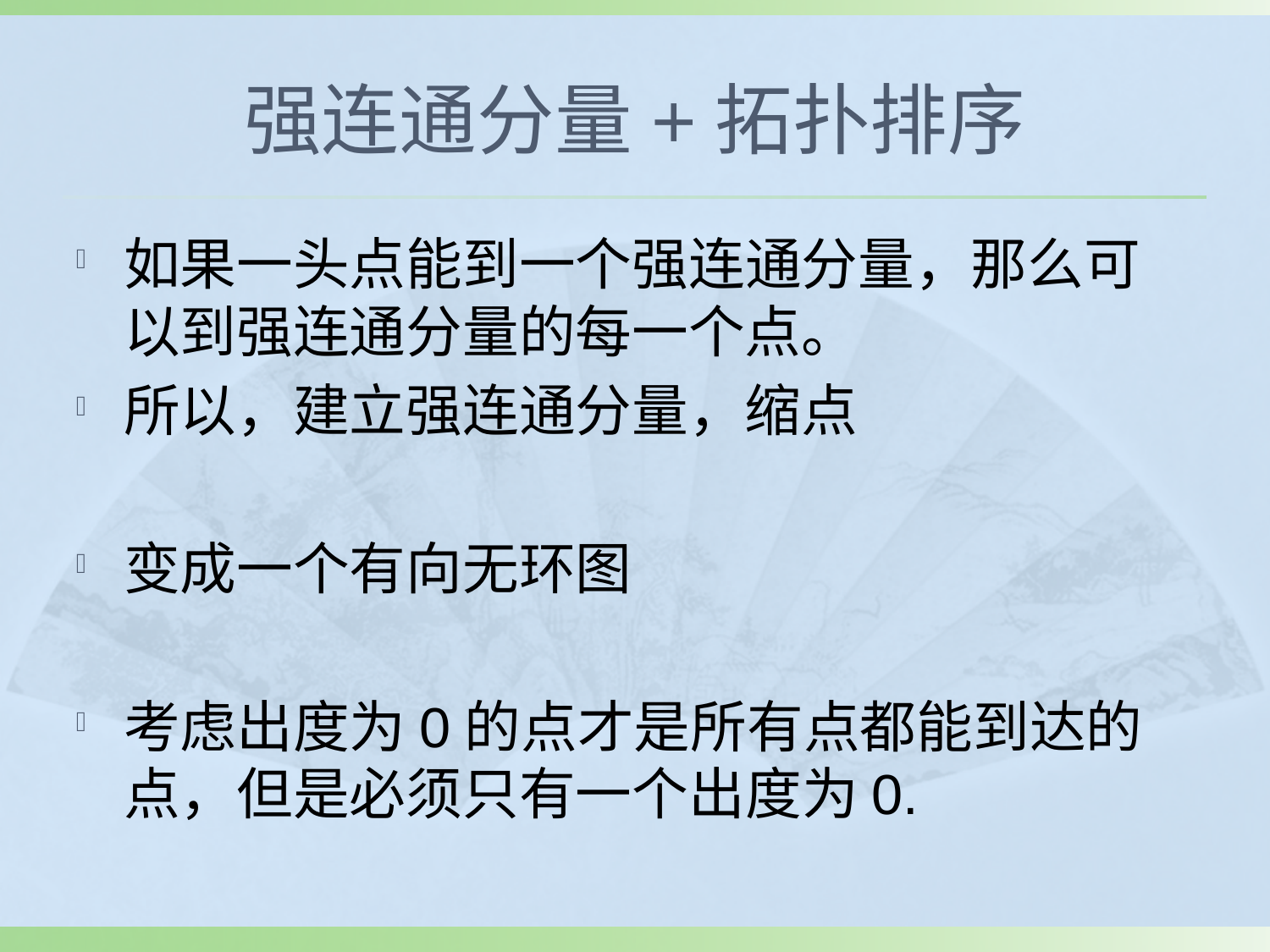

# 强连通分量+拓扑排序
如果一头点能到一个强连通分量，那么可以到强连通分量的每一个点。
所以，建立强连通分量，缩点

变成一个有向无环图

考虑出度为0的点才是所有点都能到达的点，但是必须只有一个出度为0.